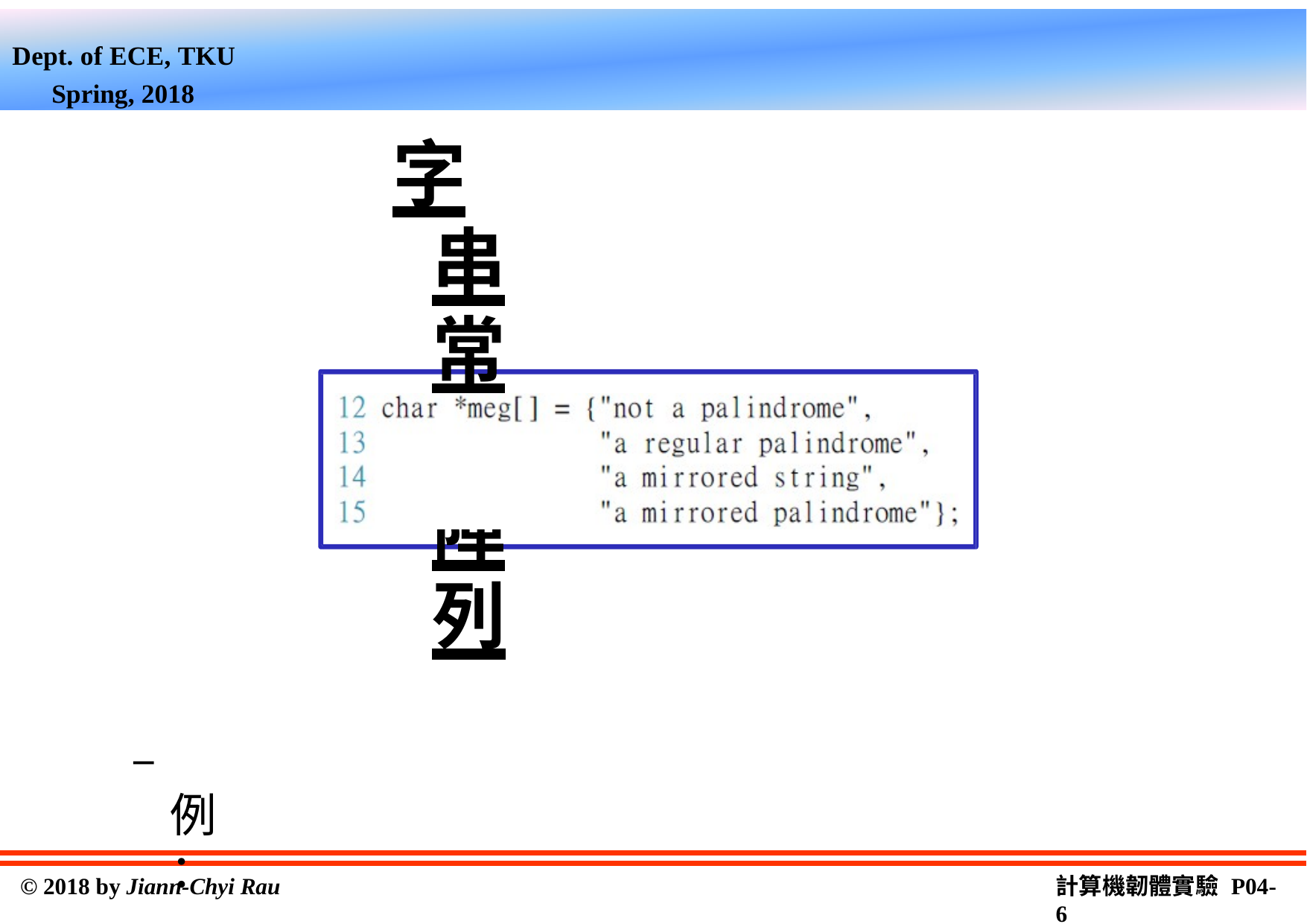

Dept. of ECE, TKU Spring, 2018
字串常數陣列

–例：

計算機韌體實驗 P04-6
© 2018 by Jiann-Chyi Rau